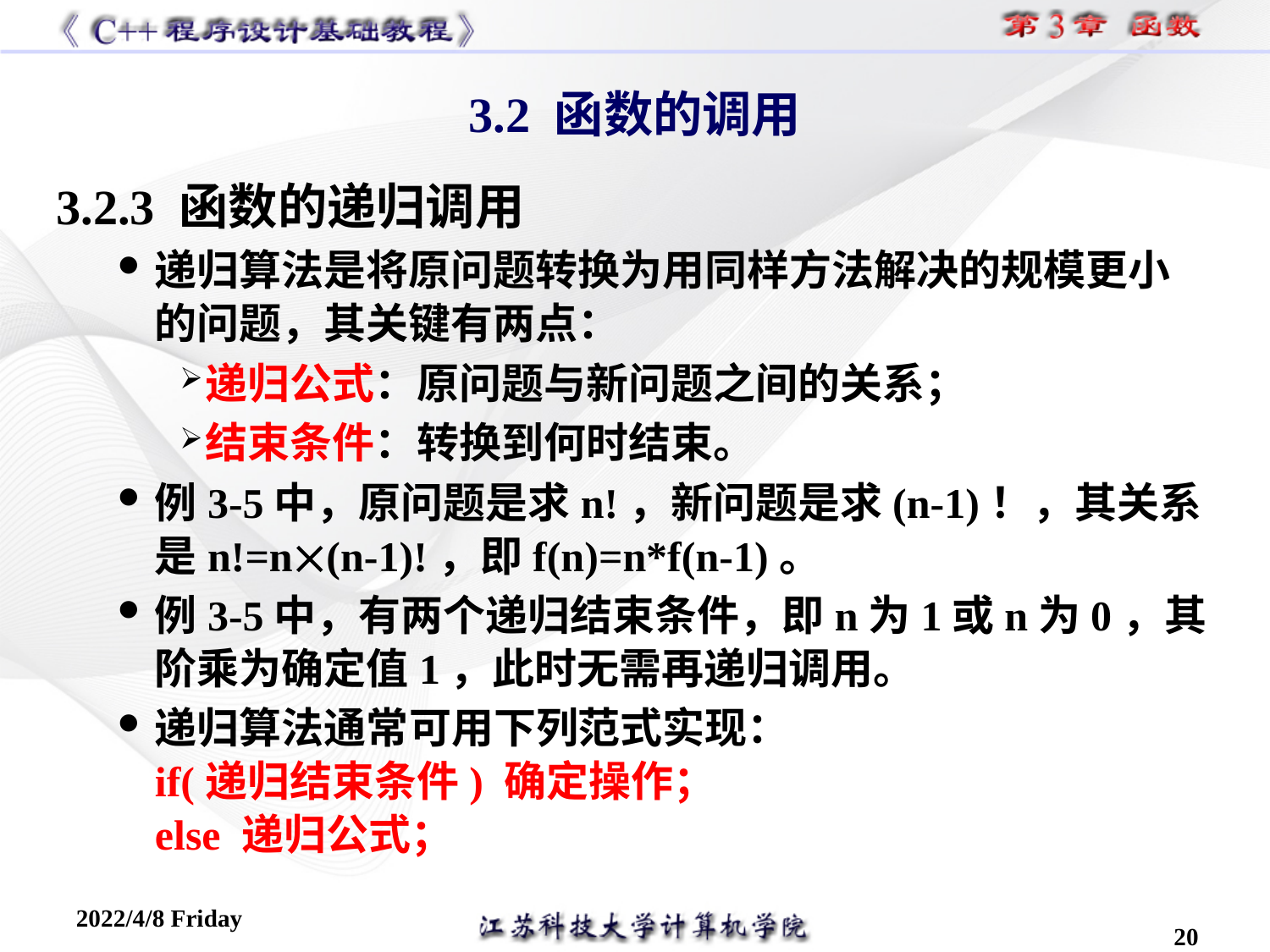

3.2 函数的调用
3.2.3 函数的递归调用
递归算法是将原问题转换为用同样方法解决的规模更小的问题，其关键有两点：
递归公式：原问题与新问题之间的关系；
结束条件：转换到何时结束。
例3-5中，原问题是求n!，新问题是求(n-1)！，其关系是n!=n×(n-1)!，即f(n)=n*f(n-1)。
例3-5中，有两个递归结束条件，即n为1或n为0，其阶乘为确定值1，此时无需再递归调用。
递归算法通常可用下列范式实现：
if(递归结束条件) 确定操作；
else 递归公式；